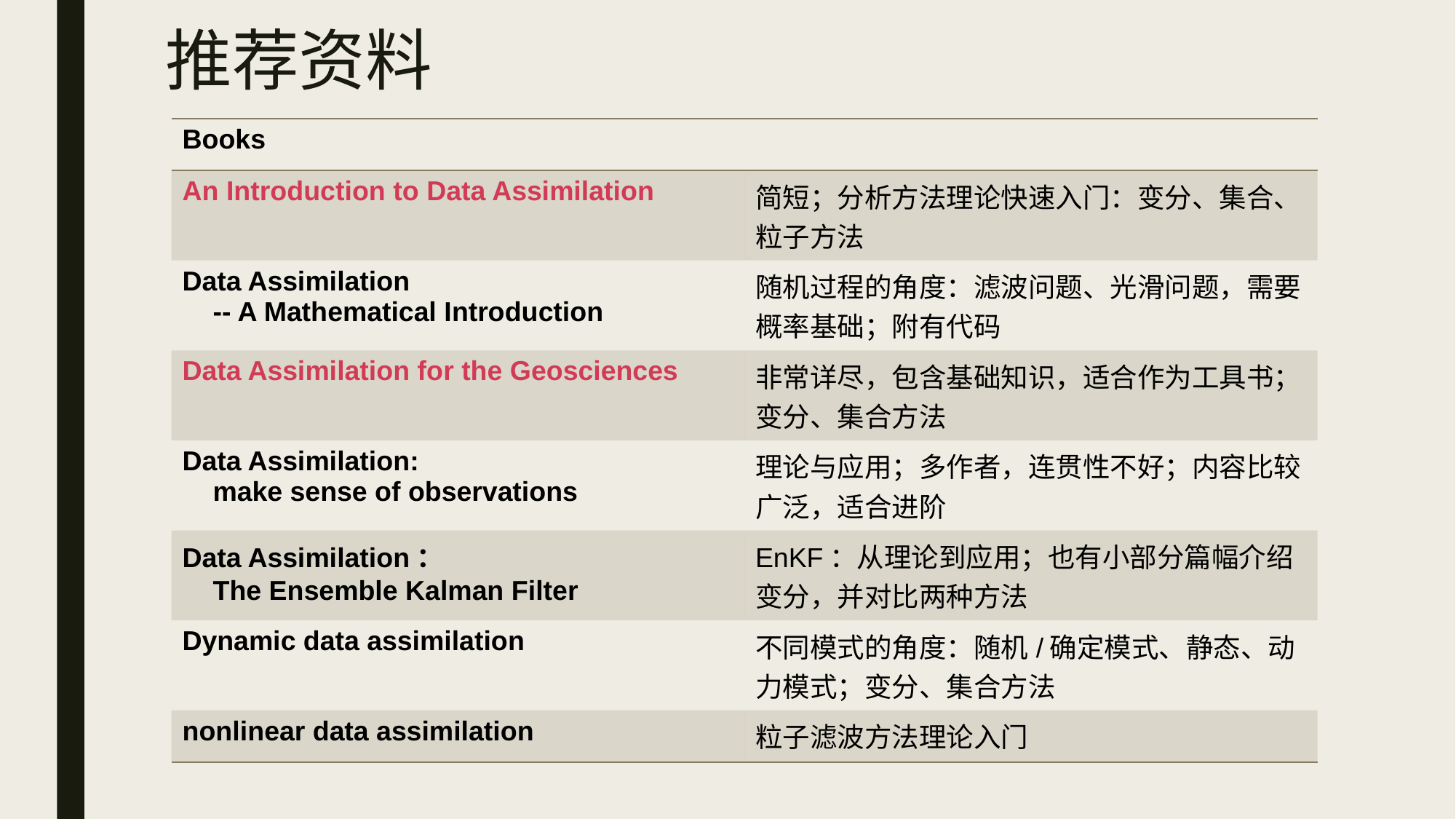

# 推荐资料
| Books |  |
| --- | --- |
| An Introduction to Data Assimilation | 简短；分析方法理论快速入门：变分、集合、粒子方法 |
| Data Assimilation -- A Mathematical Introduction | 随机过程的角度：滤波问题、光滑问题，需要概率基础；附有代码 |
| Data Assimilation for the Geosciences | 非常详尽，包含基础知识，适合作为工具书；变分、集合方法 |
| Data Assimilation: make sense of observations | 理论与应用；多作者，连贯性不好；内容比较广泛，适合进阶 |
| Data Assimilation： The Ensemble Kalman Filter | EnKF：从理论到应用；也有小部分篇幅介绍变分，并对比两种方法 |
| Dynamic data assimilation | 不同模式的角度：随机/确定模式、静态、动力模式；变分、集合方法 |
| nonlinear data assimilation | 粒子滤波方法理论入门 |